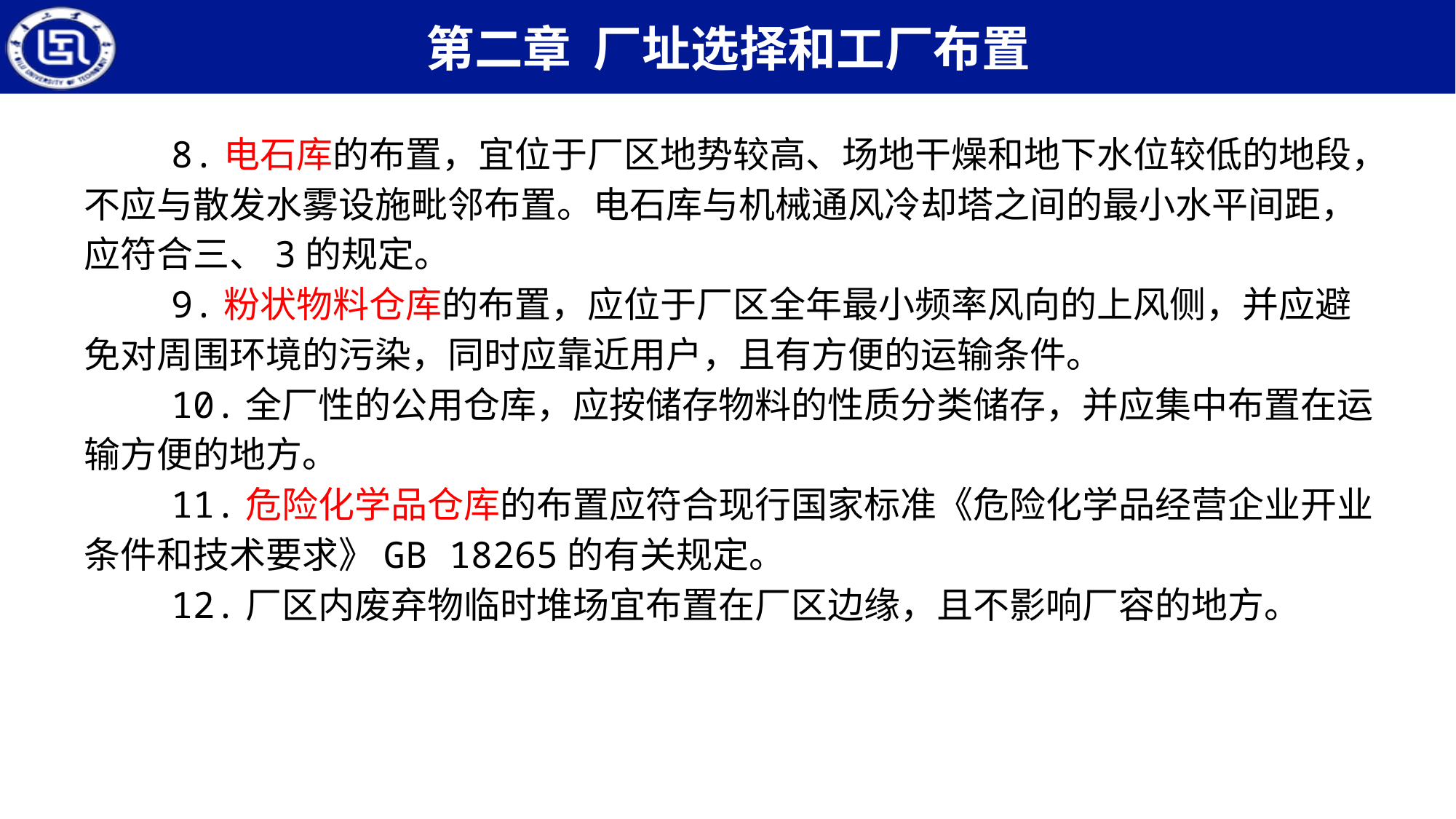

8.电石库的布置，宜位于厂区地势较高、场地干燥和地下水位较低的地段，不应与散发水雾设施毗邻布置。电石库与机械通风冷却塔之间的最小水平间距，应符合三、3的规定。
    9.粉状物料仓库的布置，应位于厂区全年最小频率风向的上风侧，并应避免对周围环境的污染，同时应靠近用户，且有方便的运输条件。
    10.全厂性的公用仓库，应按储存物料的性质分类储存，并应集中布置在运输方便的地方。
    11.危险化学品仓库的布置应符合现行国家标准《危险化学品经营企业开业条件和技术要求》GB 18265的有关规定。
    12.厂区内废弃物临时堆场宜布置在厂区边缘，且不影响厂容的地方。